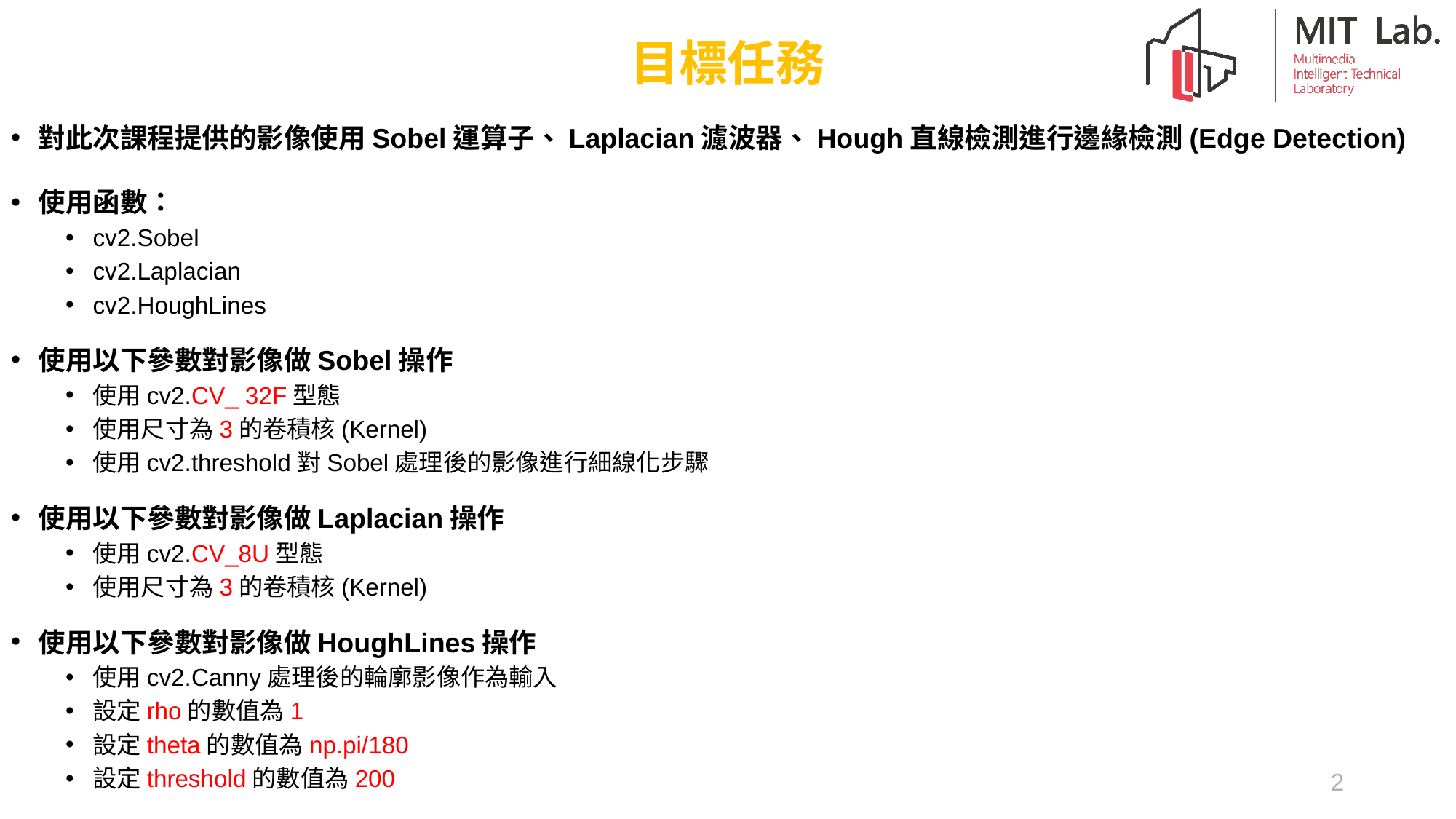

目標任務
對此次課程提供的影像使用Sobel運算子、Laplacian濾波器、Hough直線檢測進行邊緣檢測(Edge Detection)
使用函數：
cv2.Sobel
cv2.Laplacian
cv2.HoughLines
使用以下參數對影像做Sobel操作
使用cv2.CV_ 32F型態
使用尺寸為3的卷積核(Kernel)
使用cv2.threshold對Sobel處理後的影像進行細線化步驟
使用以下參數對影像做Laplacian操作
使用cv2.CV_8U型態
使用尺寸為3的卷積核(Kernel)
使用以下參數對影像做HoughLines操作
使用cv2.Canny處理後的輪廓影像作為輸入
設定rho的數值為1
設定theta的數值為np.pi/180
設定threshold的數值為200
2